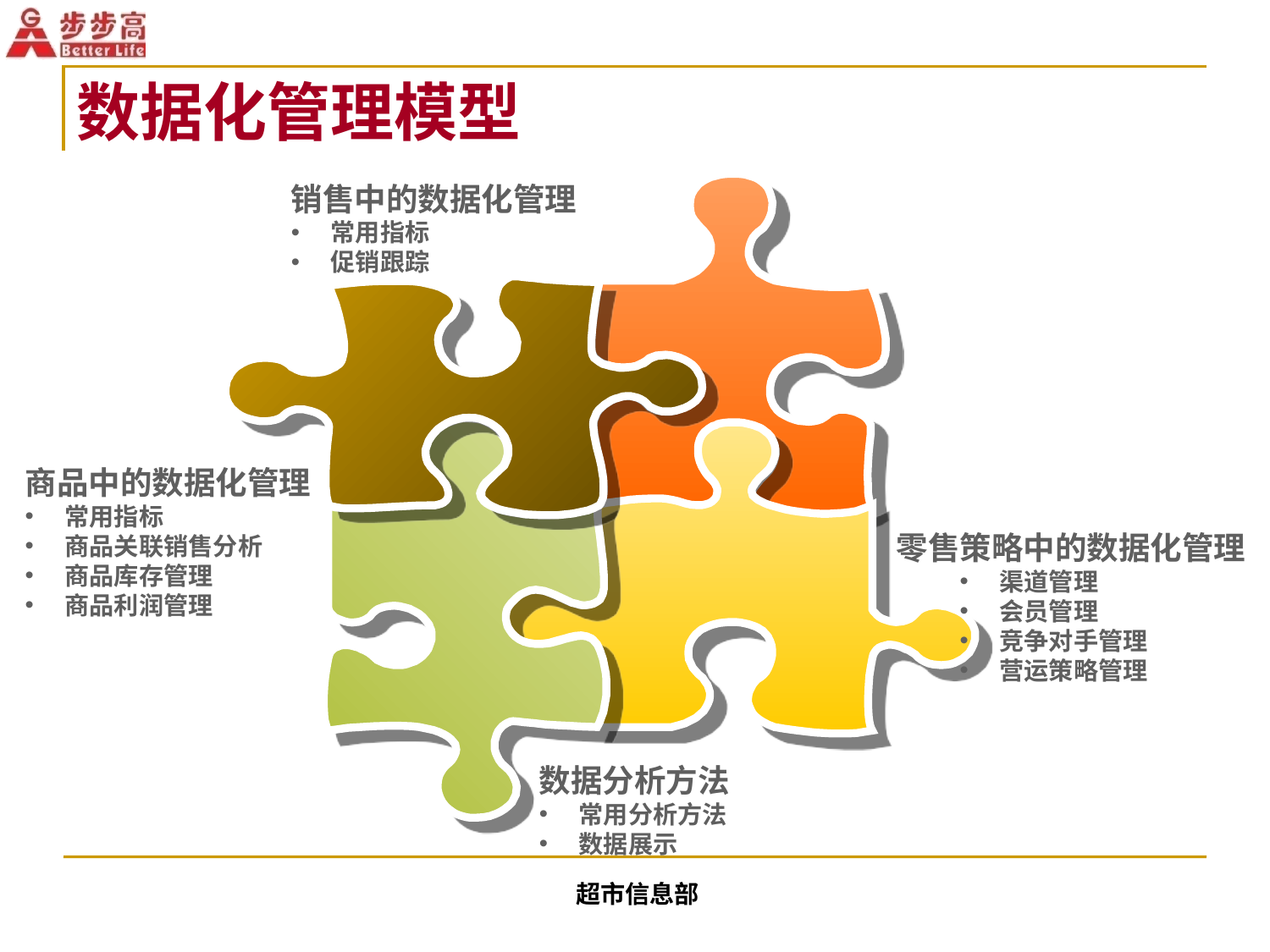

# 数据化管理模型

销售中的数据化管理
常用指标
促销跟踪
商品中的数据化管理
常用指标
商品关联销售分析
商品库存管理
商品利润管理
零售策略中的数据化管理
渠道管理
会员管理
竞争对手管理
营运策略管理
数据分析方法
常用分析方法
数据展示